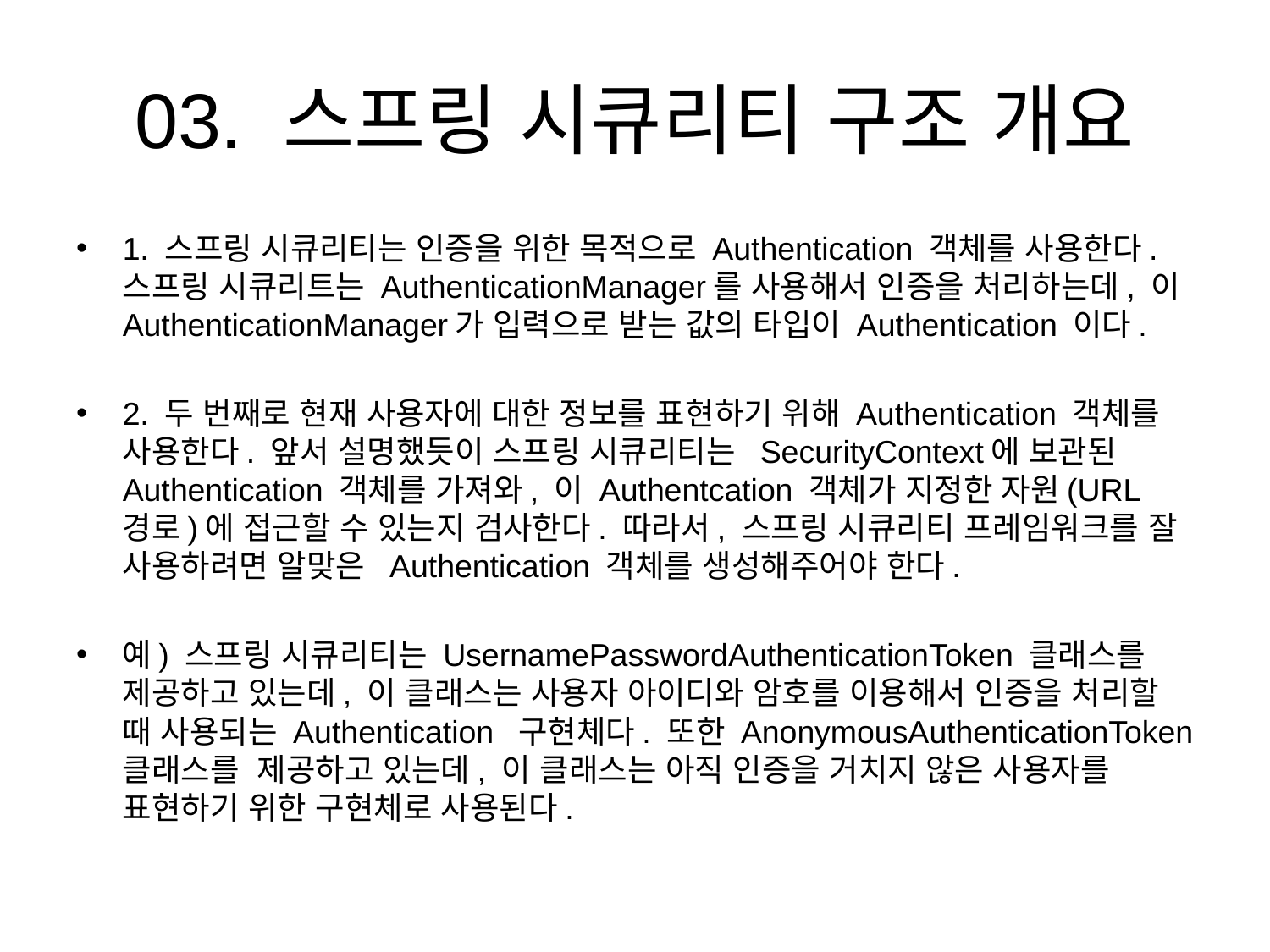

# 03. 스프링 시큐리티 구조 개요
1. 스프링 시큐리티는 인증을 위한 목적으로 Authentication 객체를 사용한다. 스프링 시큐리트는 AuthenticationManager를 사용해서 인증을 처리하는데, 이 AuthenticationManager가 입력으로 받는 값의 타입이 Authentication 이다.

2. 두 번째로 현재 사용자에 대한 정보를 표현하기 위해 Authentication 객체를 사용한다. 앞서 설명했듯이 스프링 시큐리티는  SecurityContext에 보관된 Authentication 객체를 가져와, 이 Authentcation 객체가 지정한 자원(URL 경로)에 접근할 수 있는지 검사한다. 따라서, 스프링 시큐리티 프레임워크를 잘 사용하려면 알맞은  Authentication 객체를 생성해주어야 한다.

예) 스프링 시큐리티는 UsernamePasswordAuthenticationToken 클래스를 제공하고 있는데, 이 클래스는 사용자 아이디와 암호를 이용해서 인증을 처리할 때 사용되는 Authentication  구현체다. 또한 AnonymousAuthenticationToken 클래스를  제공하고 있는데, 이 클래스는 아직 인증을 거치지 않은 사용자를 표현하기 위한 구현체로 사용된다.